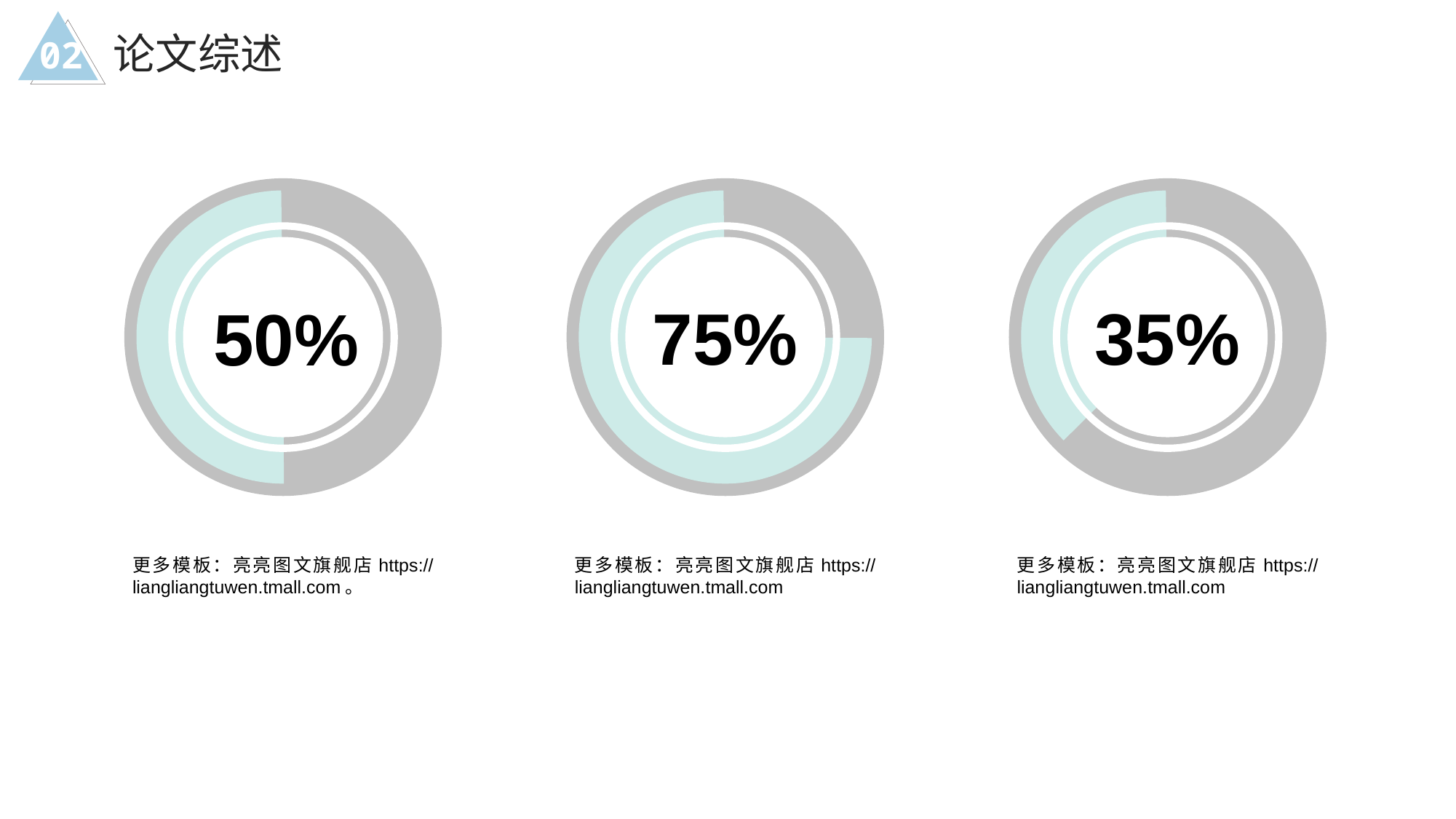

论文综述
02

50%

75%

35%
更多模板：亮亮图文旗舰店https://liangliangtuwen.tmall.com。
更多模板：亮亮图文旗舰店https://liangliangtuwen.tmall.com
更多模板：亮亮图文旗舰店https://liangliangtuwen.tmall.com